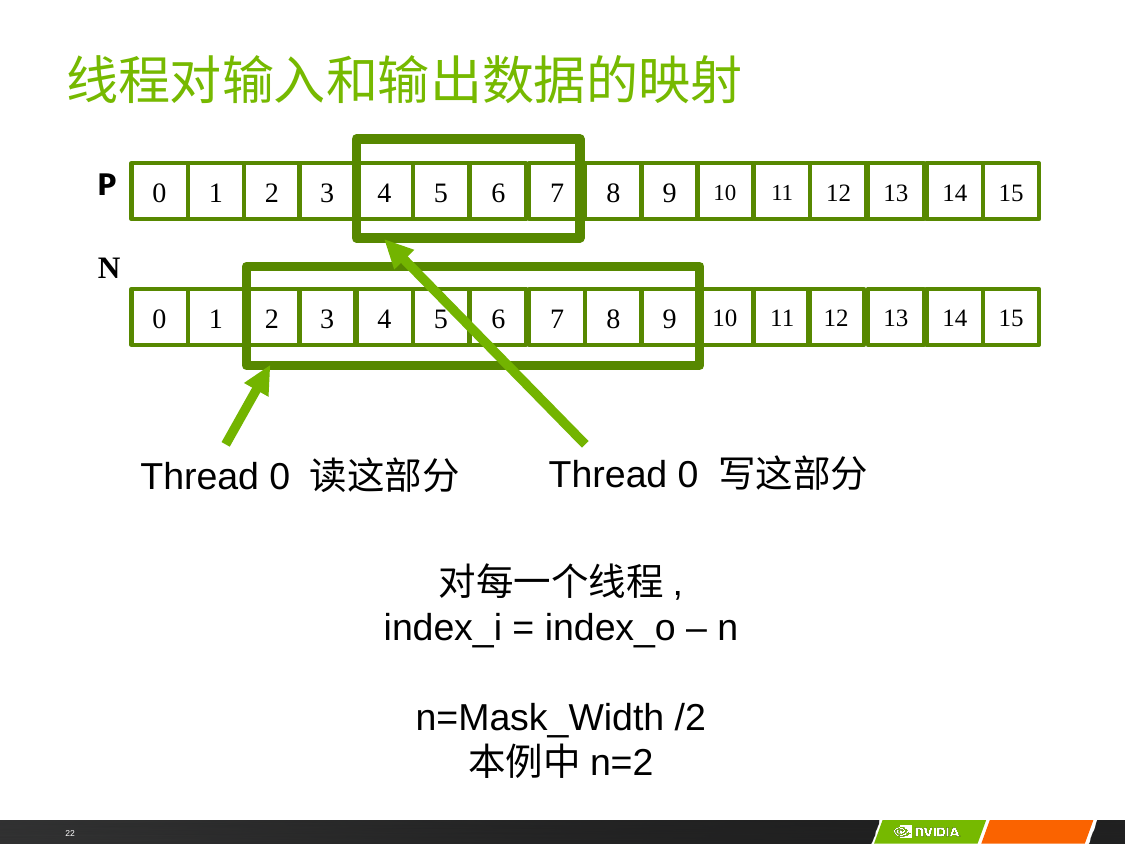

# 线程对输入和输出数据的映射

P
0
1
2
3
4
5
6
7
8
9
10
11
12
13
14
15
N
1
2
3
4
5
6
8
9
10
11
13
15
0
7
14
12

Thread 0 写这部分
Thread 0 读这部分
对每一个线程,
index_i = index_o – n

n=Mask_Width /2
本例中n=2